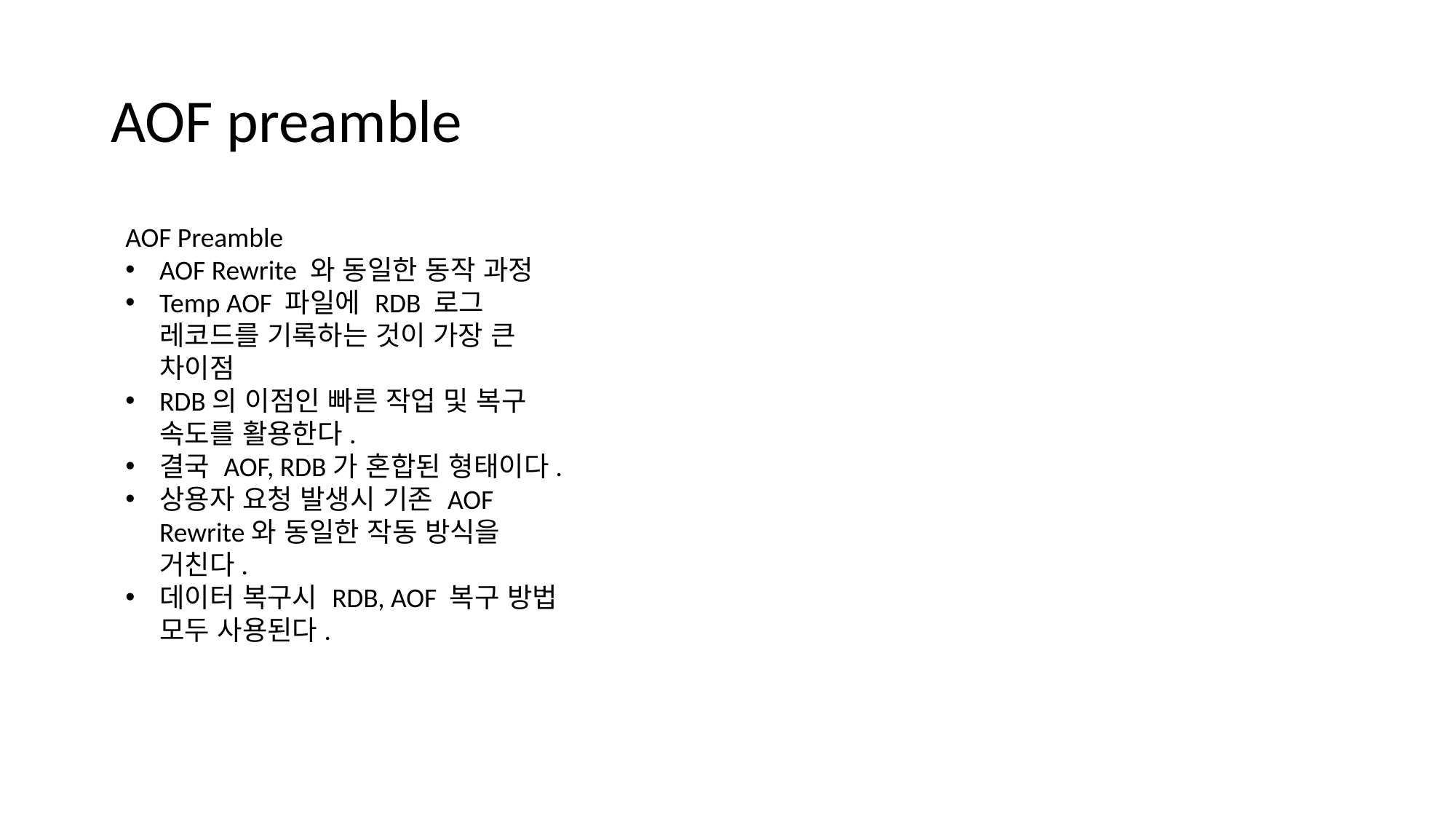

# AOF preamble
AOF Preamble
AOF Rewrite 와 동일한 동작 과정
Temp AOF 파일에 RDB 로그 레코드를 기록하는 것이 가장 큰 차이점
RDB의 이점인 빠른 작업 및 복구 속도를 활용한다.
결국 AOF, RDB가 혼합된 형태이다.
상용자 요청 발생시 기존 AOF Rewrite와 동일한 작동 방식을 거친다.
데이터 복구시 RDB, AOF 복구 방법 모두 사용된다.